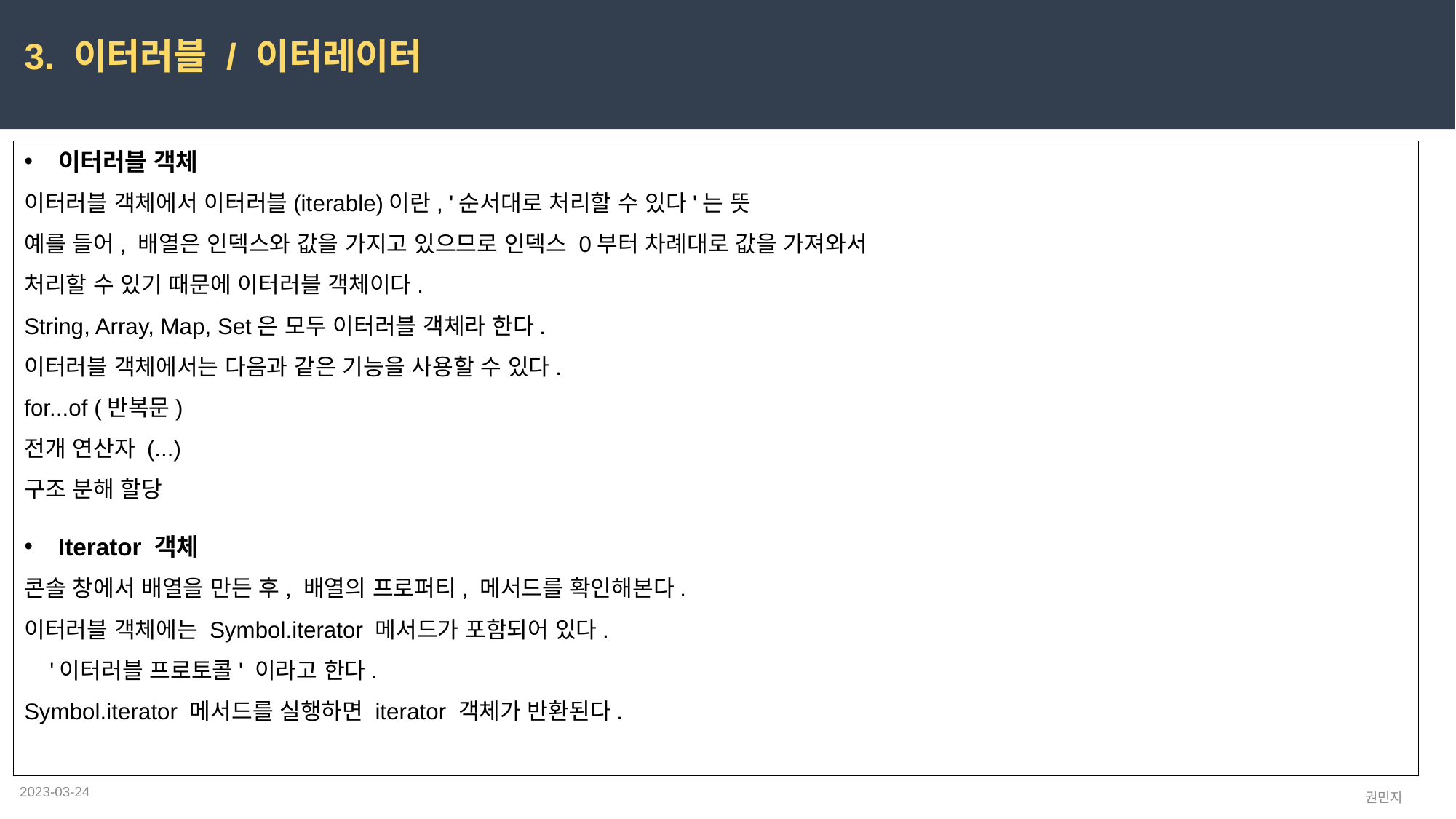

3. 이터러블 / 이터레이터
이터러블 객체
이터러블 객체에서 이터러블(iterable)이란, '순서대로 처리할 수 있다'는 뜻
예를 들어, 배열은 인덱스와 값을 가지고 있으므로 인덱스 0부터 차례대로 값을 가져와서
처리할 수 있기 때문에 이터러블 객체이다.
String, Array, Map, Set은 모두 이터러블 객체라 한다.
이터러블 객체에서는 다음과 같은 기능을 사용할 수 있다.
for...of (반복문)
전개 연산자 (...)
구조 분해 할당

Iterator 객체
콘솔 창에서 배열을 만든 후, 배열의 프로퍼티, 메서드를 확인해본다.
이터러블 객체에는 Symbol.iterator 메서드가 포함되어 있다.
    '이터러블 프로토콜' 이라고 한다.
Symbol.iterator 메서드를 실행하면 iterator 객체가 반환된다.
2023-03-24
권민지